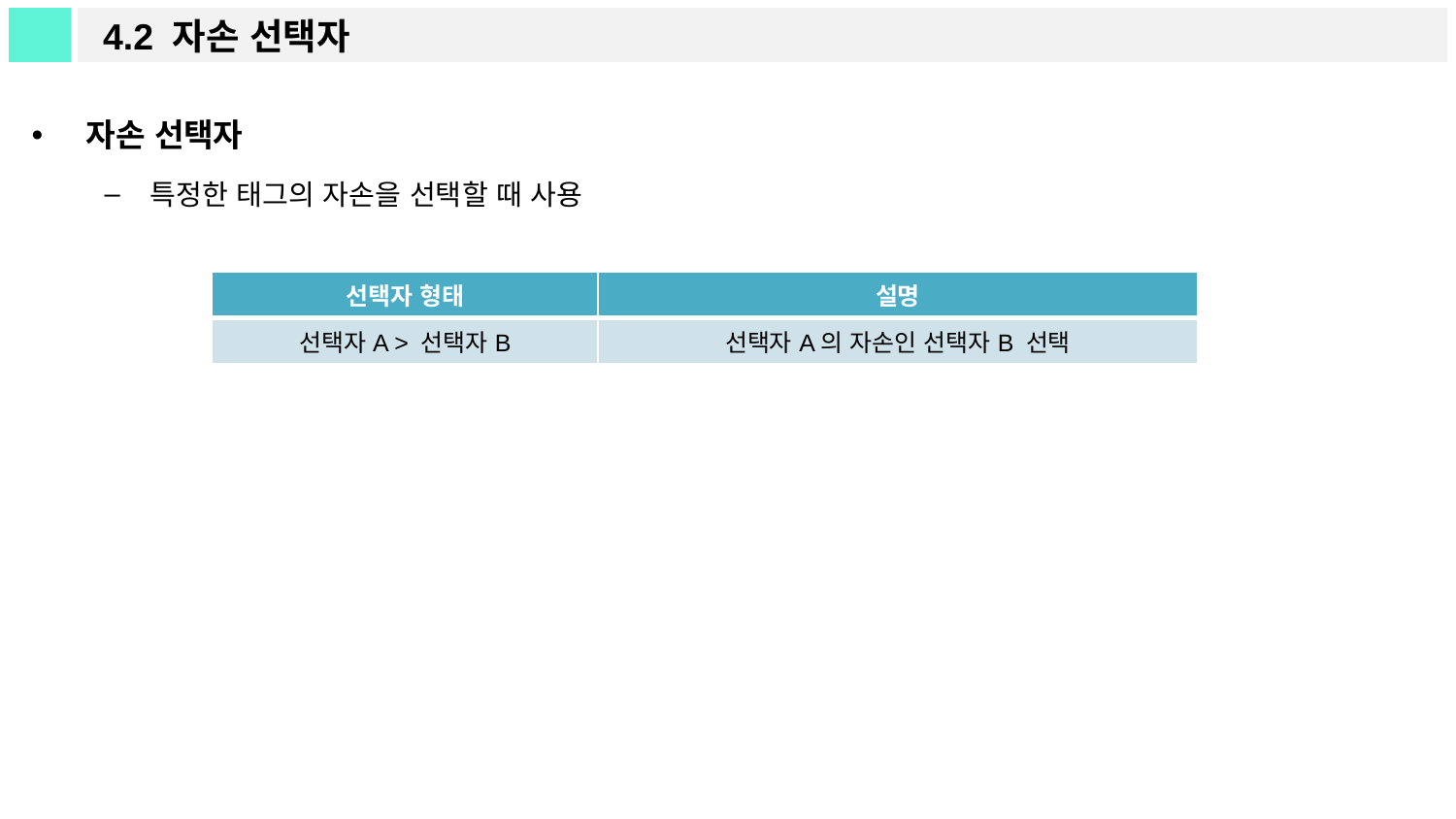

# 4.2 자손 선택자
자손 선택자
특정한 태그의 자손을 선택할 때 사용

| 선택자 형태 | 설명 |
| --- | --- |
| 선택자A > 선택자B | 선택자A의 자손인 선택자B 선택 |